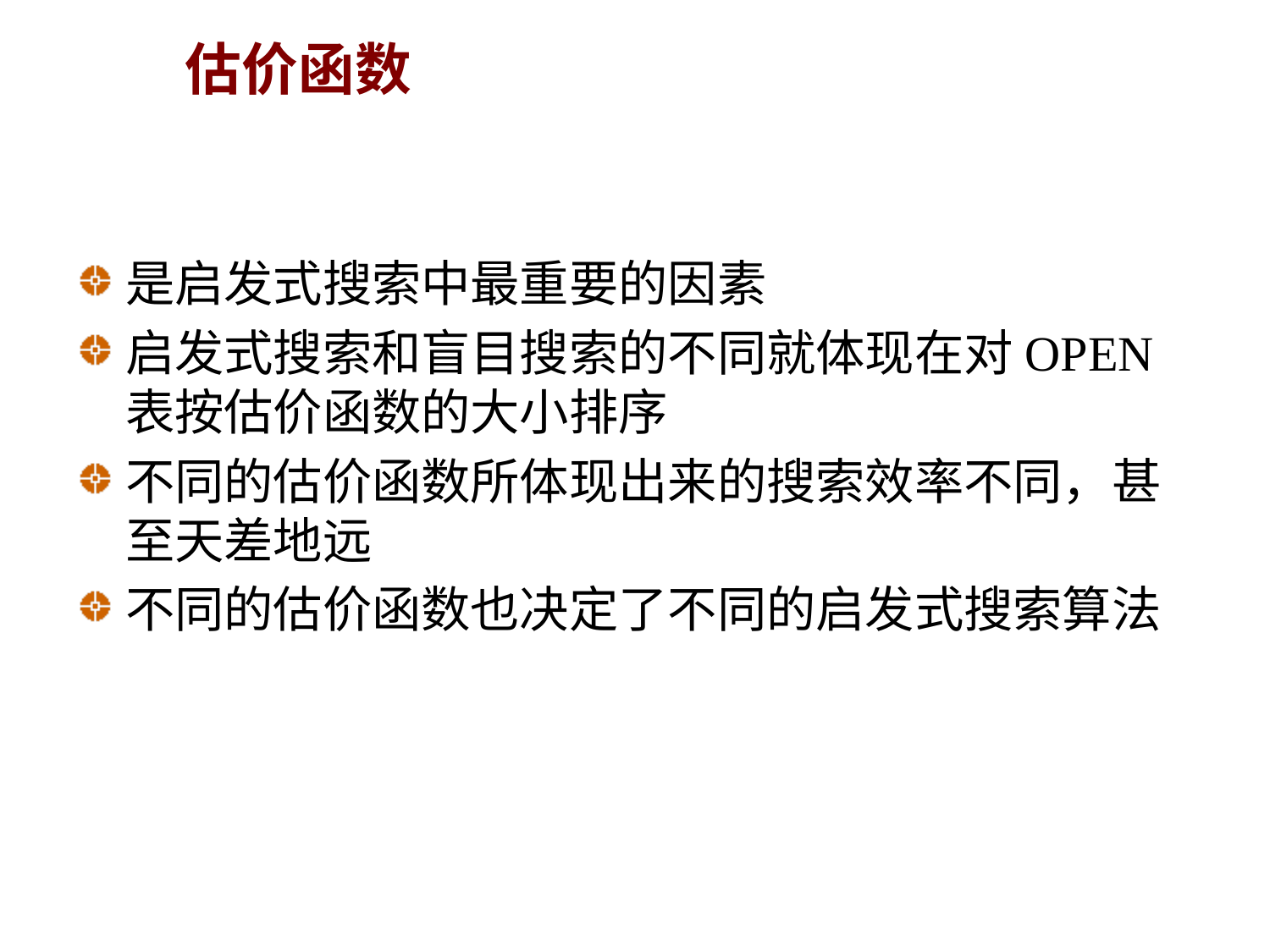

# 估价函数
是启发式搜索中最重要的因素
启发式搜索和盲目搜索的不同就体现在对OPEN表按估价函数的大小排序
不同的估价函数所体现出来的搜索效率不同，甚至天差地远
不同的估价函数也决定了不同的启发式搜索算法